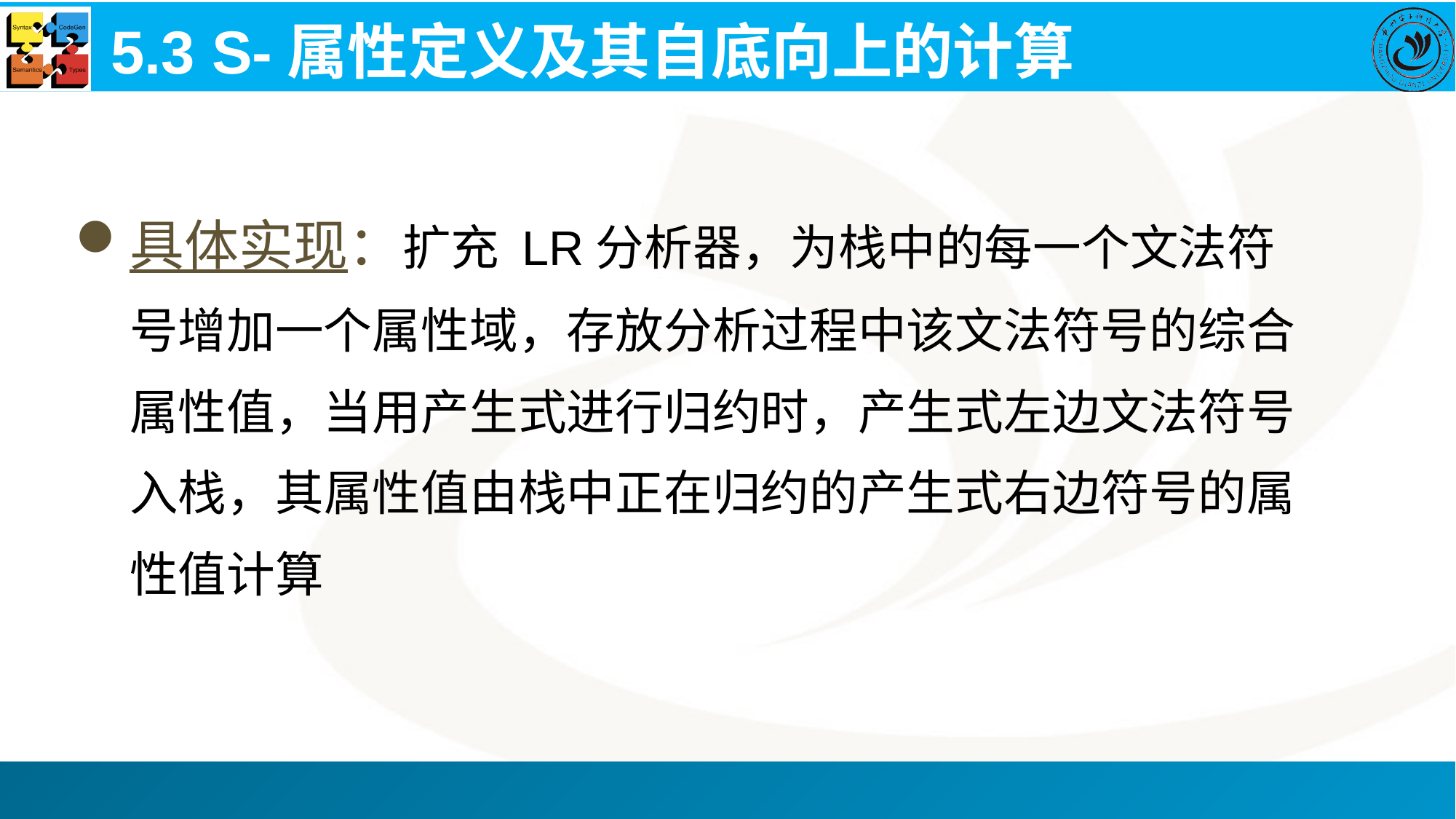

# 5.3 S-属性定义及其自底向上的计算
具体实现：扩充 LR分析器，为栈中的每一个文法符号增加一个属性域，存放分析过程中该文法符号的综合属性值，当用产生式进行归约时，产生式左边文法符号入栈，其属性值由栈中正在归约的产生式右边符号的属性值计算
35